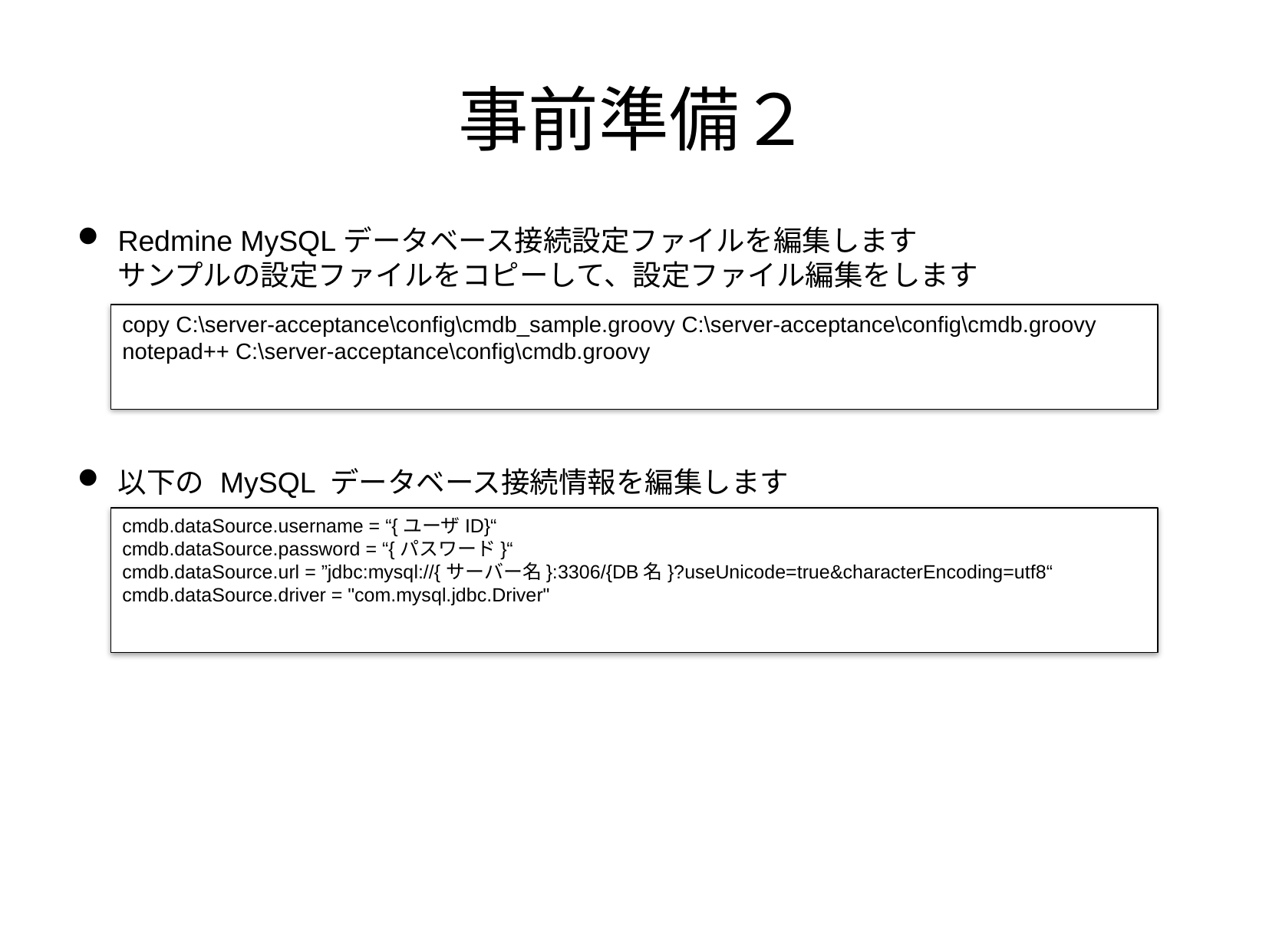

事前準備２
Redmine MySQLデータベース接続設定ファイルを編集します
サンプルの設定ファイルをコピーして、設定ファイル編集をします
以下の MySQL データベース接続情報を編集します

copy C:\server-acceptance\config\cmdb_sample.groovy C:\server-acceptance\config\cmdb.groovy
notepad++ C:\server-acceptance\config\cmdb.groovy
cmdb.dataSource.username = “{ユーザID}“
cmdb.dataSource.password = “{パスワード}“
cmdb.dataSource.url = ”jdbc:mysql://{サーバー名}:3306/{DB名}?useUnicode=true&characterEncoding=utf8“
cmdb.dataSource.driver = "com.mysql.jdbc.Driver"